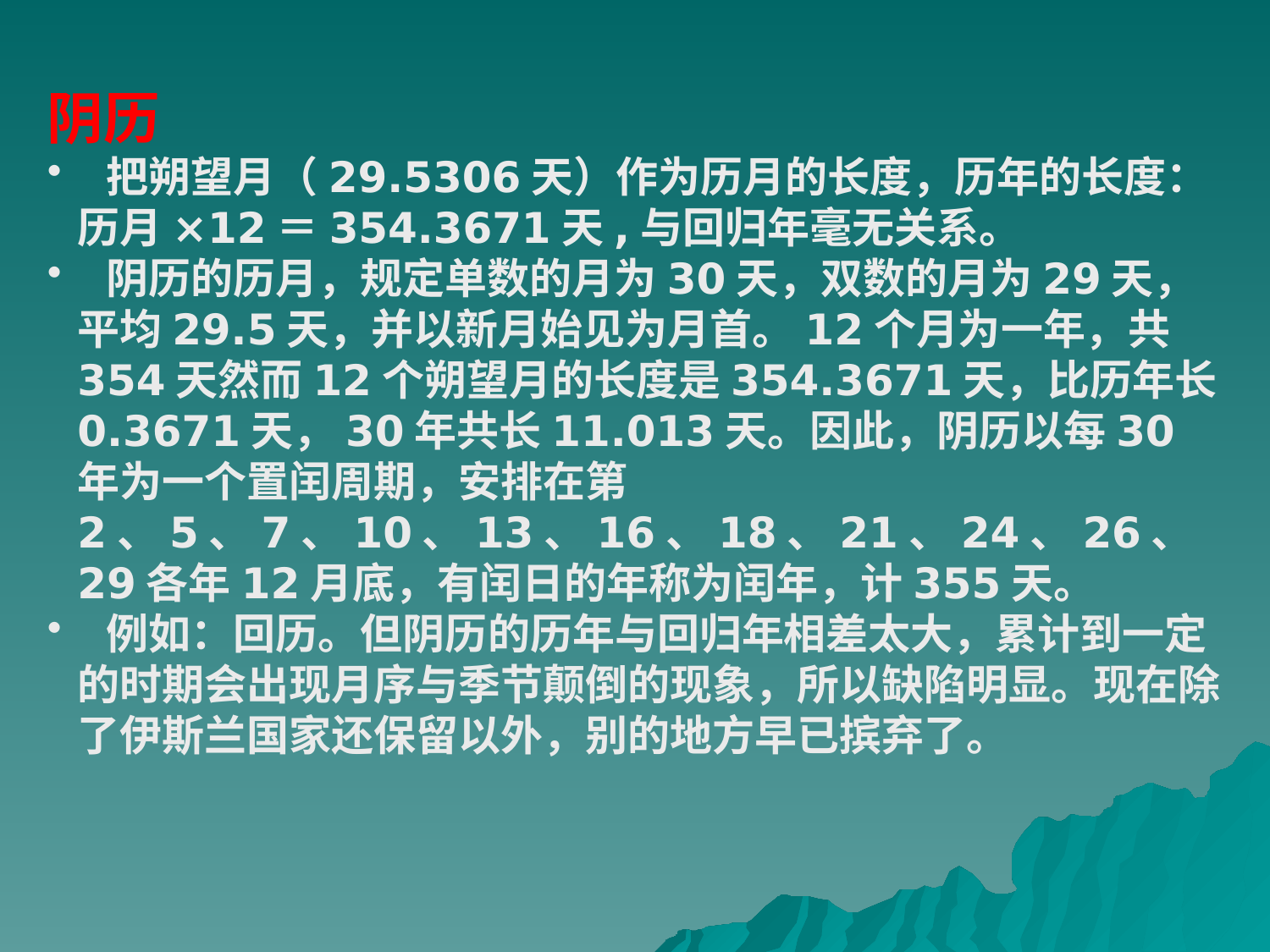

阴历
  把朔望月（29.5306天）作为历月的长度，历年的长度：历月×12＝354.3671天,与回归年毫无关系。
  阴历的历月，规定单数的月为30天，双数的月为29天，平均29.5天，并以新月始见为月首。12个月为一年，共354天然而12个朔望月的长度是354.3671天，比历年长0.3671天，30年共长11.013天。因此，阴历以每30年为一个置闰周期，安排在第2、5、7、10、13、16、18、21、24、26、29各年12月底，有闰日的年称为闰年，计355天。
  例如：回历。但阴历的历年与回归年相差太大，累计到一定的时期会出现月序与季节颠倒的现象，所以缺陷明显。现在除了伊斯兰国家还保留以外，别的地方早已摈弃了。